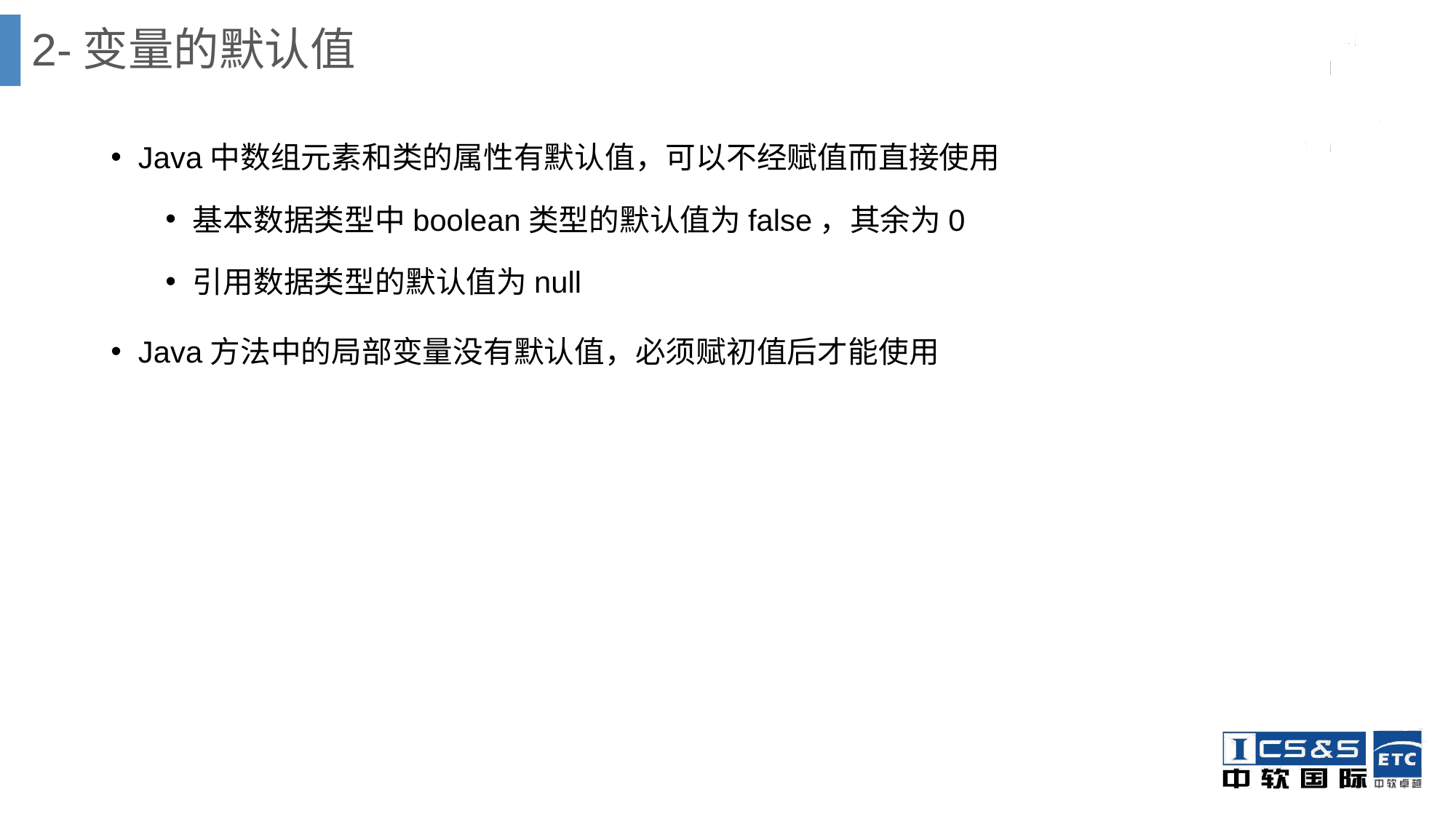

# 2-变量的默认值
Java中数组元素和类的属性有默认值，可以不经赋值而直接使用
基本数据类型中boolean类型的默认值为false，其余为0
引用数据类型的默认值为null
Java方法中的局部变量没有默认值，必须赋初值后才能使用